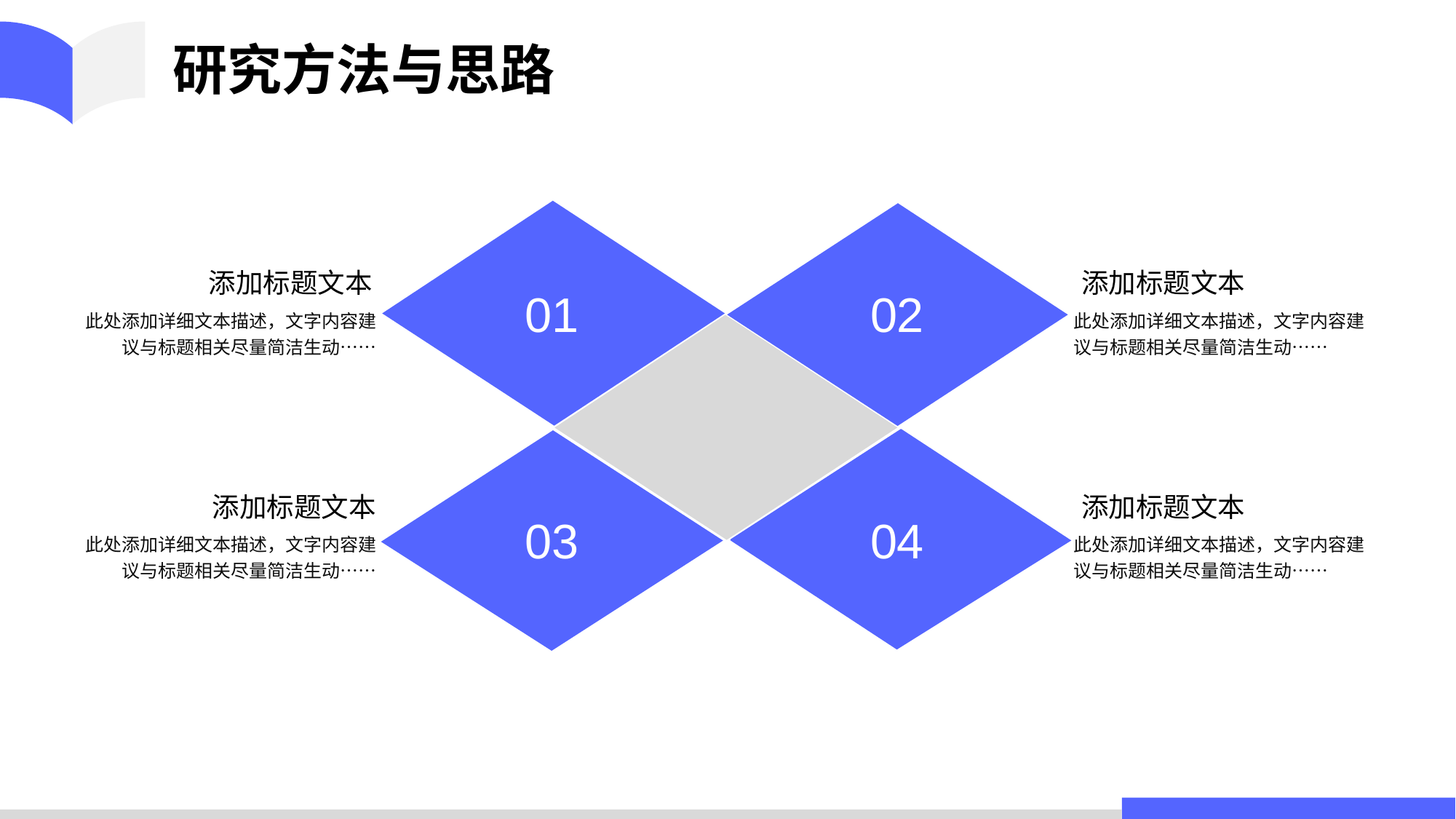

研究方法与思路

添加标题文本
此处添加详细文本描述，文字内容建议与标题相关尽量简洁生动……
添加标题文本
此处添加详细文本描述，文字内容建议与标题相关尽量简洁生动……
01
02
添加标题文本
此处添加详细文本描述，文字内容建议与标题相关尽量简洁生动……
添加标题文本
此处添加详细文本描述，文字内容建议与标题相关尽量简洁生动……
03
04